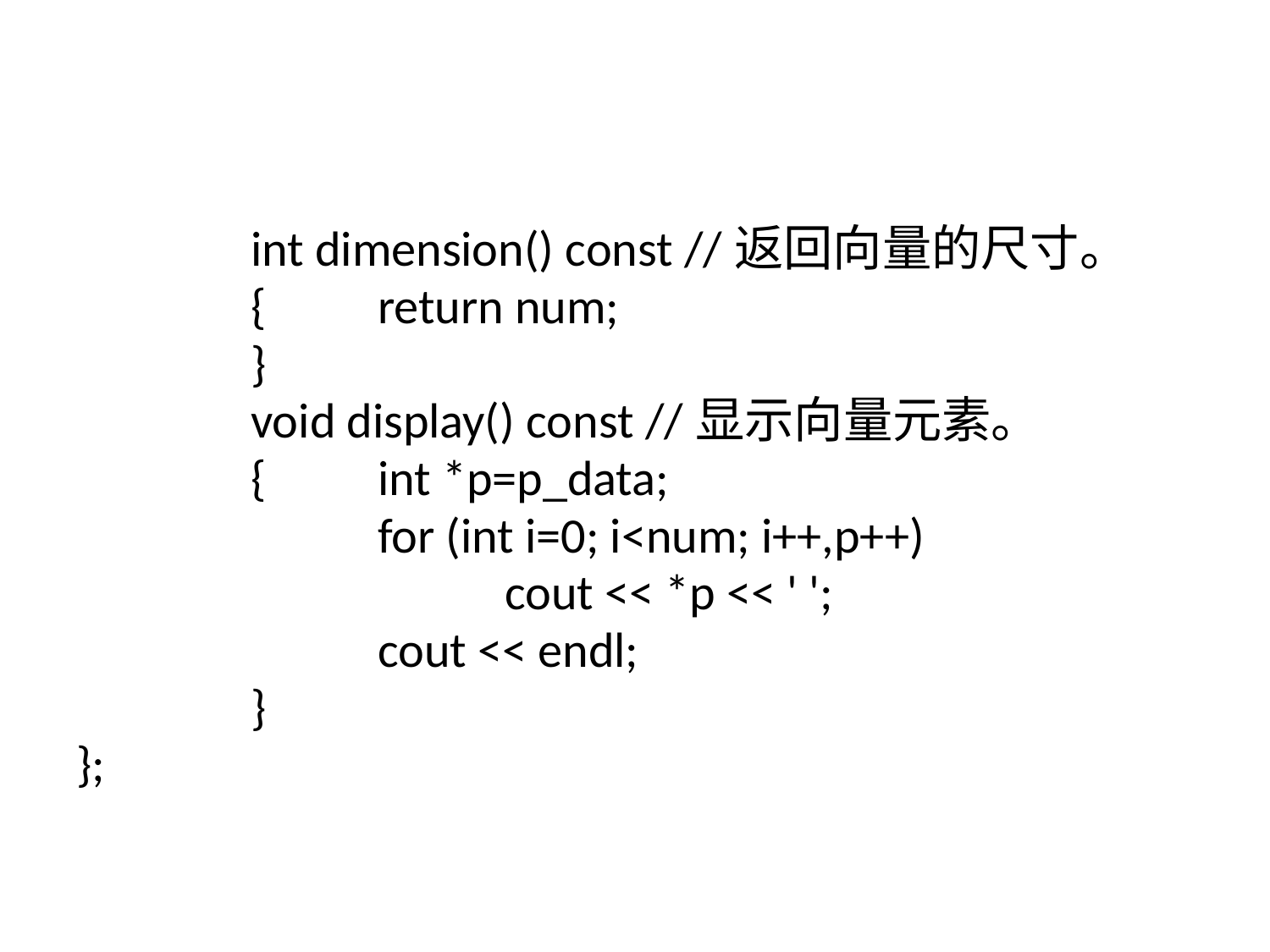

int dimension() const //返回向量的尺寸。
		{	return num;
		}
		void display() const //显示向量元素。
		{	int *p=p_data;
			for (int i=0; i<num; i++,p++)
				cout << *p << ' ';
			cout << endl;
		}
};